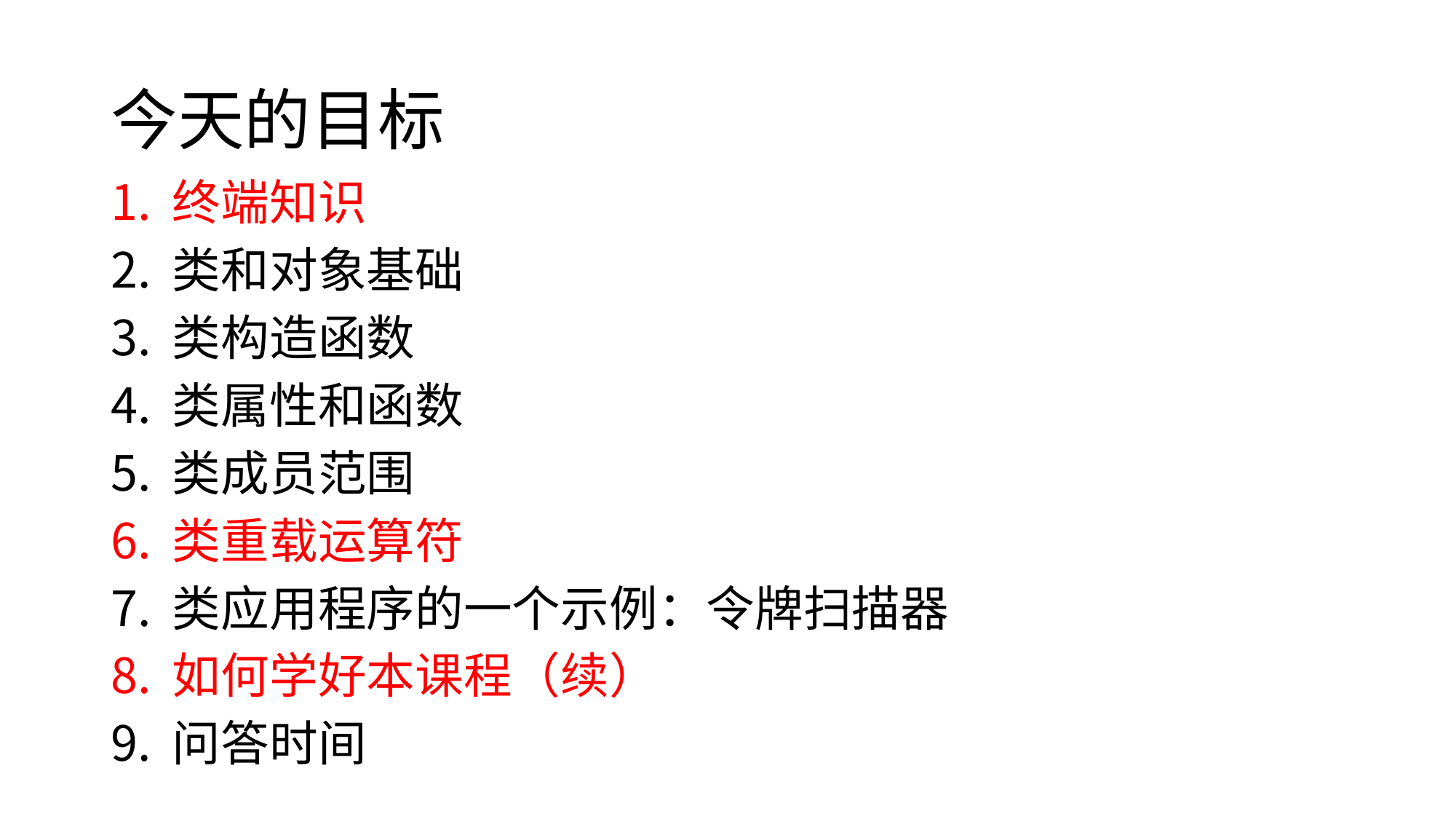

# 今天的目标
终端知识
类和对象基础
类构造函数
类属性和函数
类成员范围
类重载运算符
类应用程序的一个示例：令牌扫描器
如何学好本课程（续）
问答时间